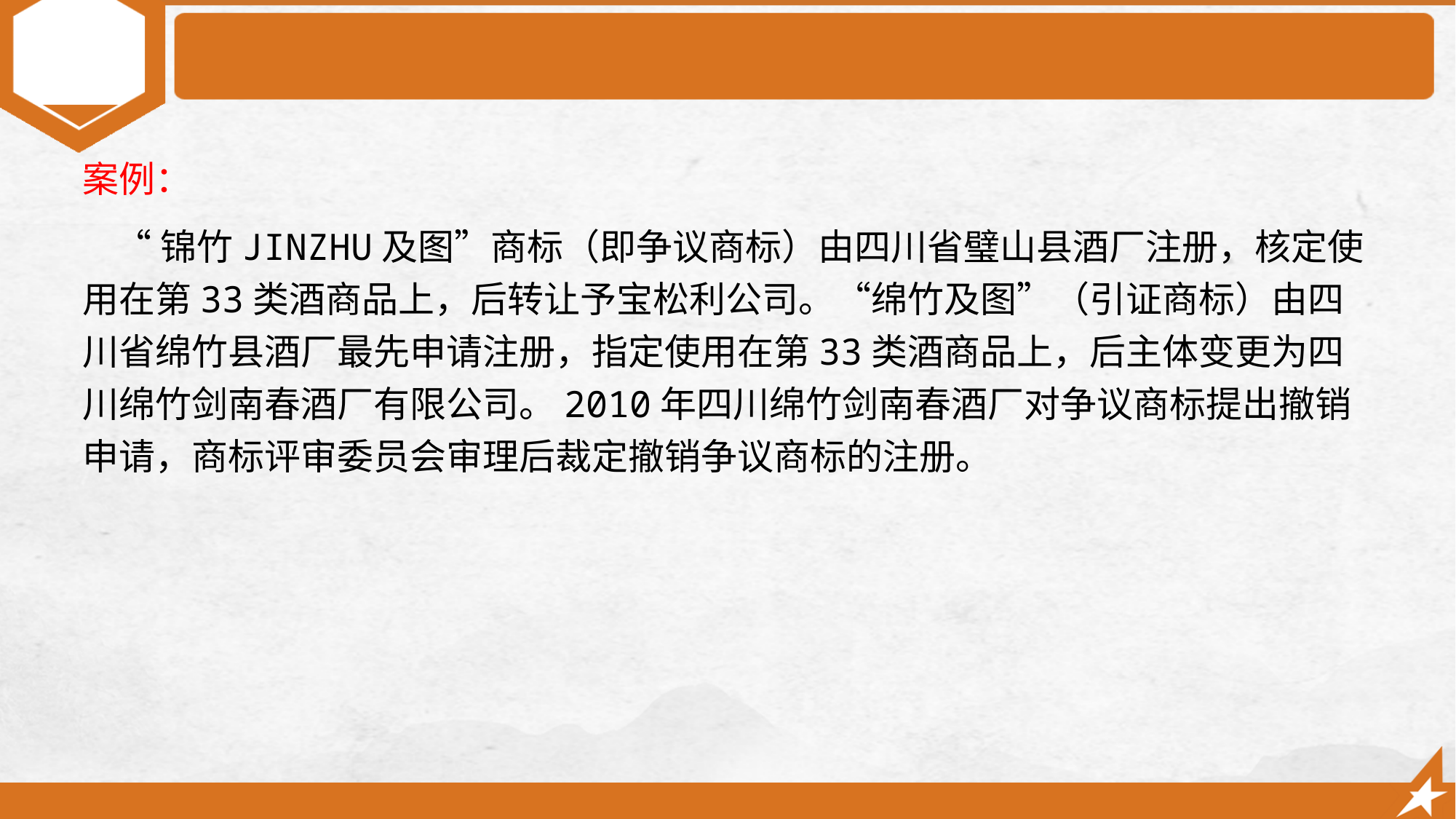

案例：
    “锦竹JINZHU及图”商标（即争议商标）由四川省璧山县酒厂注册，核定使用在第33类酒商品上，后转让予宝松利公司。“绵竹及图”（引证商标）由四川省绵竹县酒厂最先申请注册，指定使用在第33类酒商品上，后主体变更为四川绵竹剑南春酒厂有限公司。2010年四川绵竹剑南春酒厂对争议商标提出撤销申请，商标评审委员会审理后裁定撤销争议商标的注册。